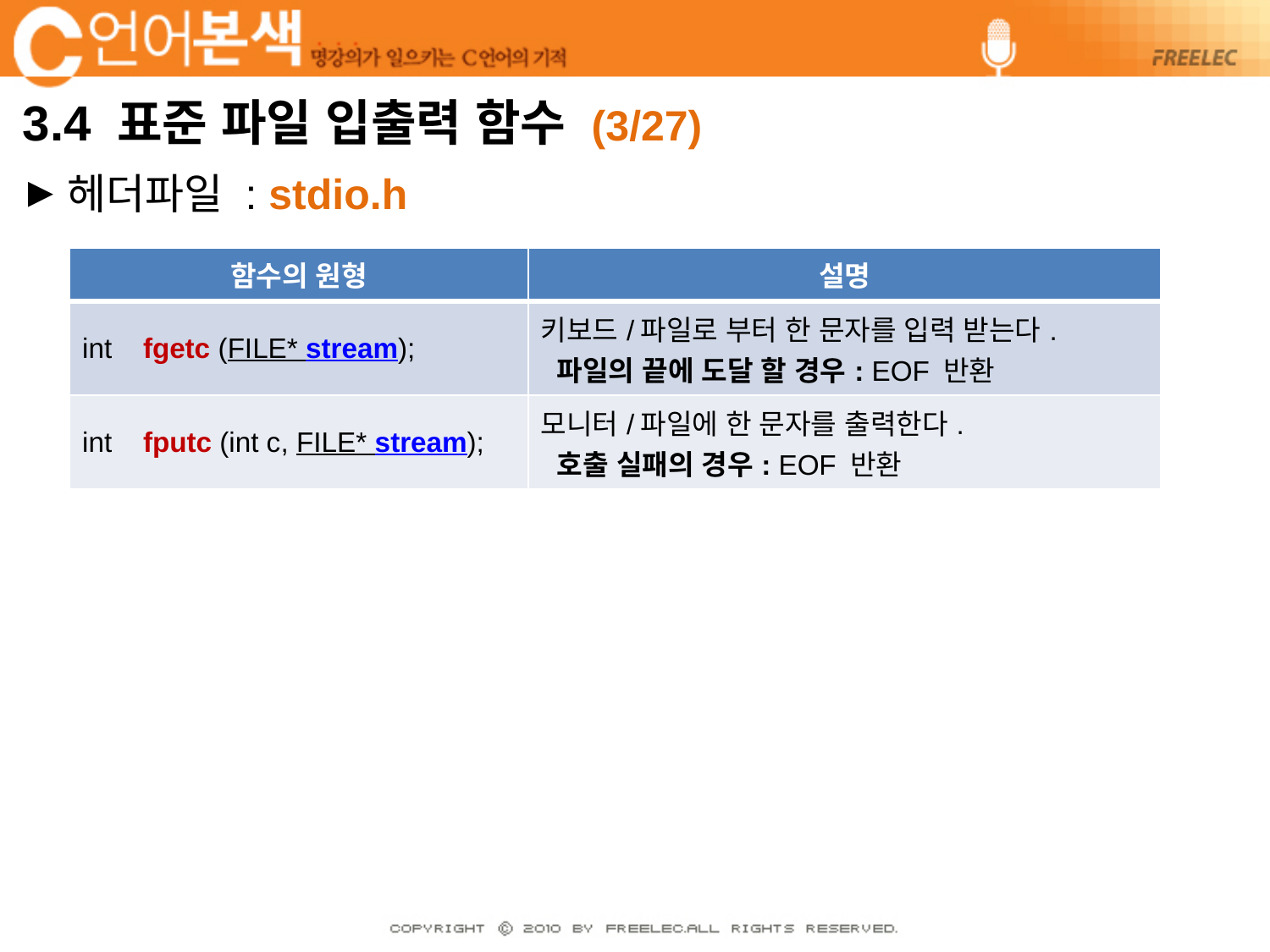

# 3.4 표준 파일 입출력 함수 (3/27)
헤더파일 : stdio.h

| 함수의 원형 | 설명 |
| --- | --- |
| int fgetc (FILE\* stream); | 키보드/파일로 부터 한 문자를 입력 받는다. 파일의 끝에 도달 할 경우: EOF 반환 |
| int fputc (int c, FILE\* stream); | 모니터/파일에 한 문자를 출력한다. 호출 실패의 경우: EOF 반환 |